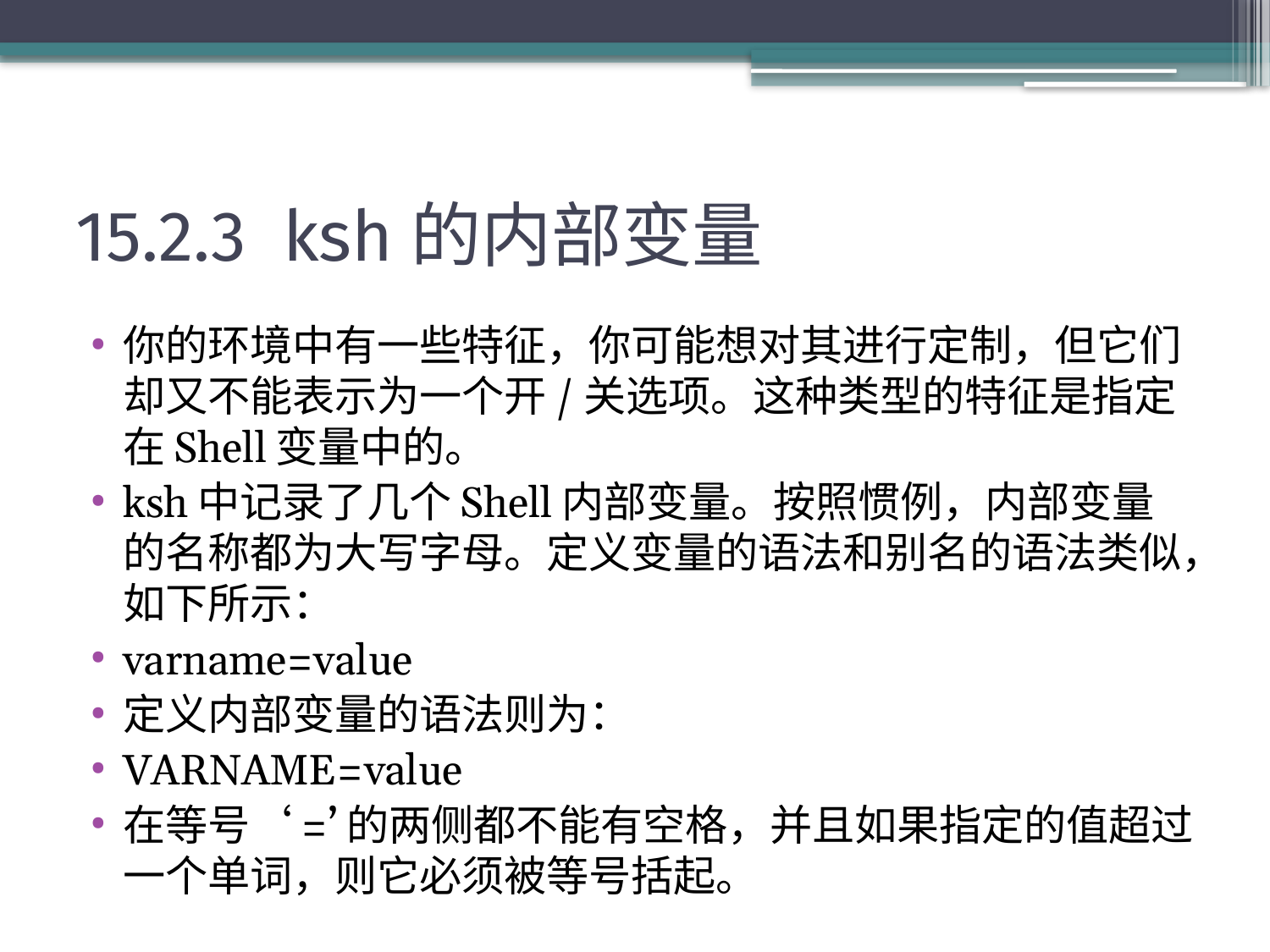

# 15.2.3  ksh的内部变量
你的环境中有一些特征，你可能想对其进行定制，但它们却又不能表示为一个开/关选项。这种类型的特征是指定在Shell变量中的。
ksh中记录了几个Shell内部变量。按照惯例，内部变量的名称都为大写字母。定义变量的语法和别名的语法类似，如下所示：
varname=value
定义内部变量的语法则为：
VARNAME=value
在等号‘=’的两侧都不能有空格，并且如果指定的值超过一个单词，则它必须被等号括起。